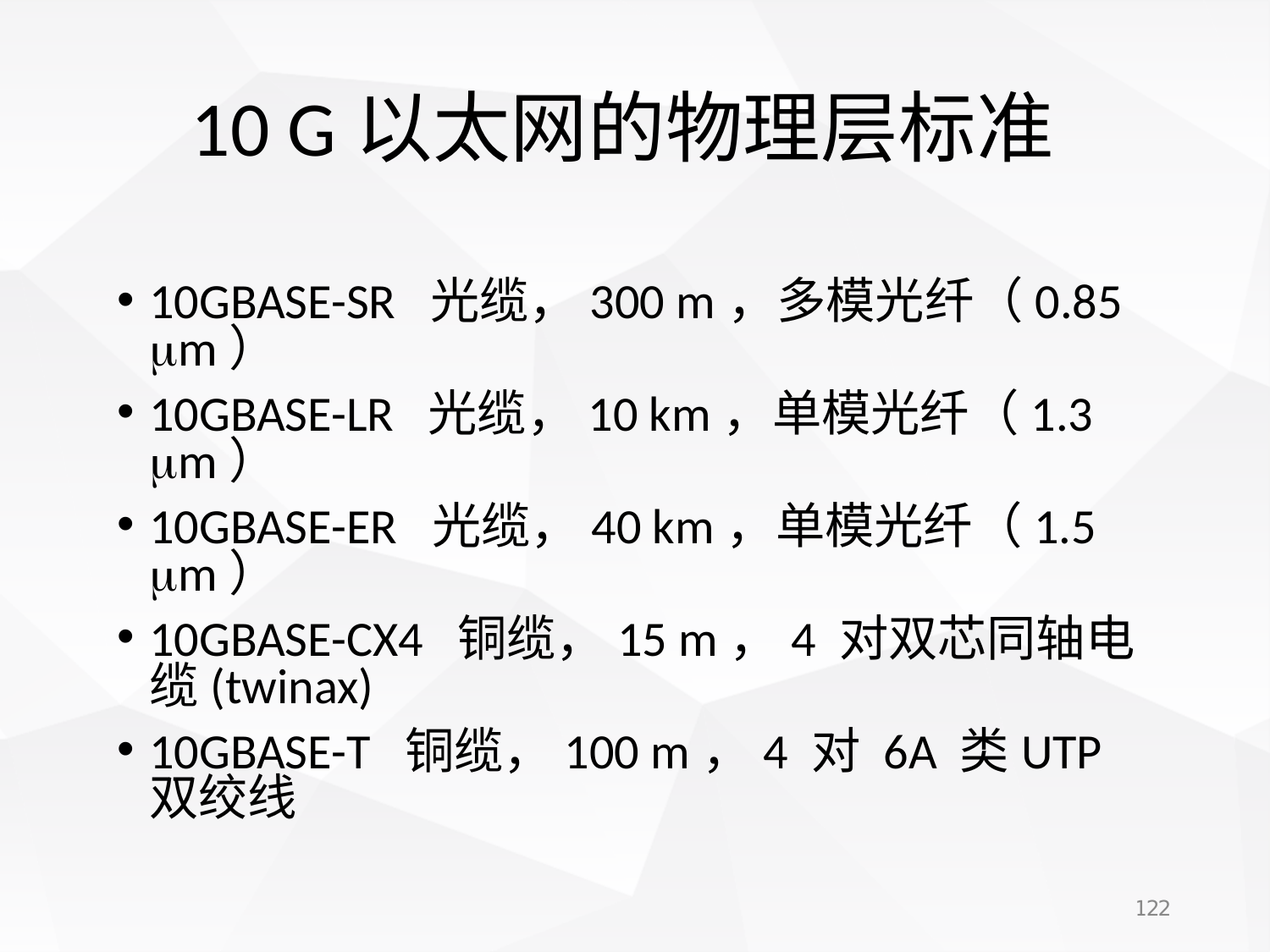

# 10 G以太网的物理层标准
10GBASE-SR  光缆，300 m，多模光纤（0.85 μm）
10GBASE-LR  光缆，10 km，单模光纤（1.3 μm）
10GBASE-ER  光缆，40 km，单模光纤（1.5 μm）
10GBASE-CX4  铜缆，15 m，4 对双芯同轴电缆(twinax)
10GBASE-T  铜缆，100 m，4 对 6A 类UTP 双绞线
122